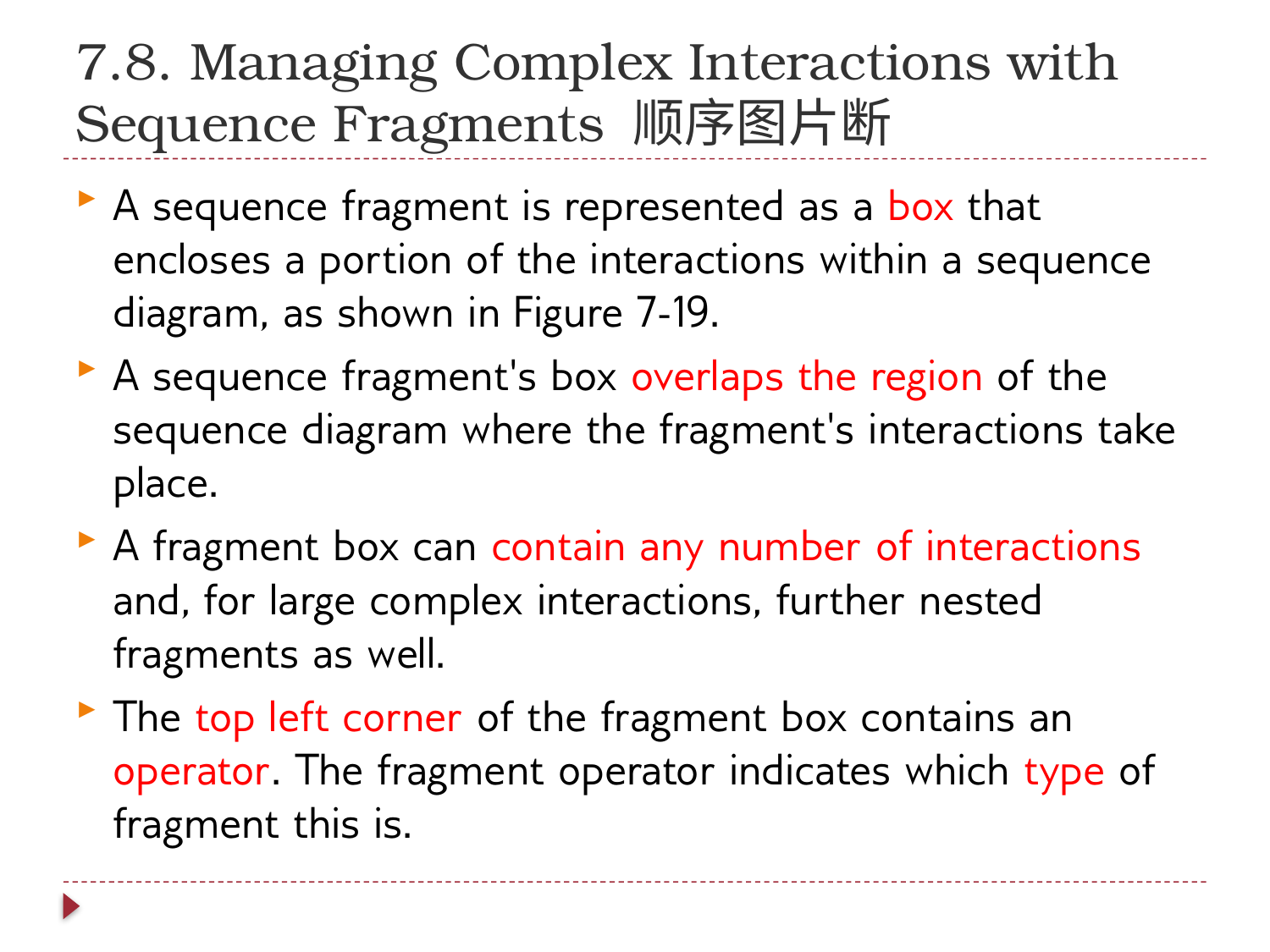

# 7.8. Managing Complex Interactions with Sequence Fragments 顺序图片断
A sequence fragment is represented as a box that encloses a portion of the interactions within a sequence diagram, as shown in Figure 7-19.
A sequence fragment's box overlaps the region of the sequence diagram where the fragment's interactions take place.
A fragment box can contain any number of interactions and, for large complex interactions, further nested fragments as well.
The top left corner of the fragment box contains an operator. The fragment operator indicates which type of fragment this is.